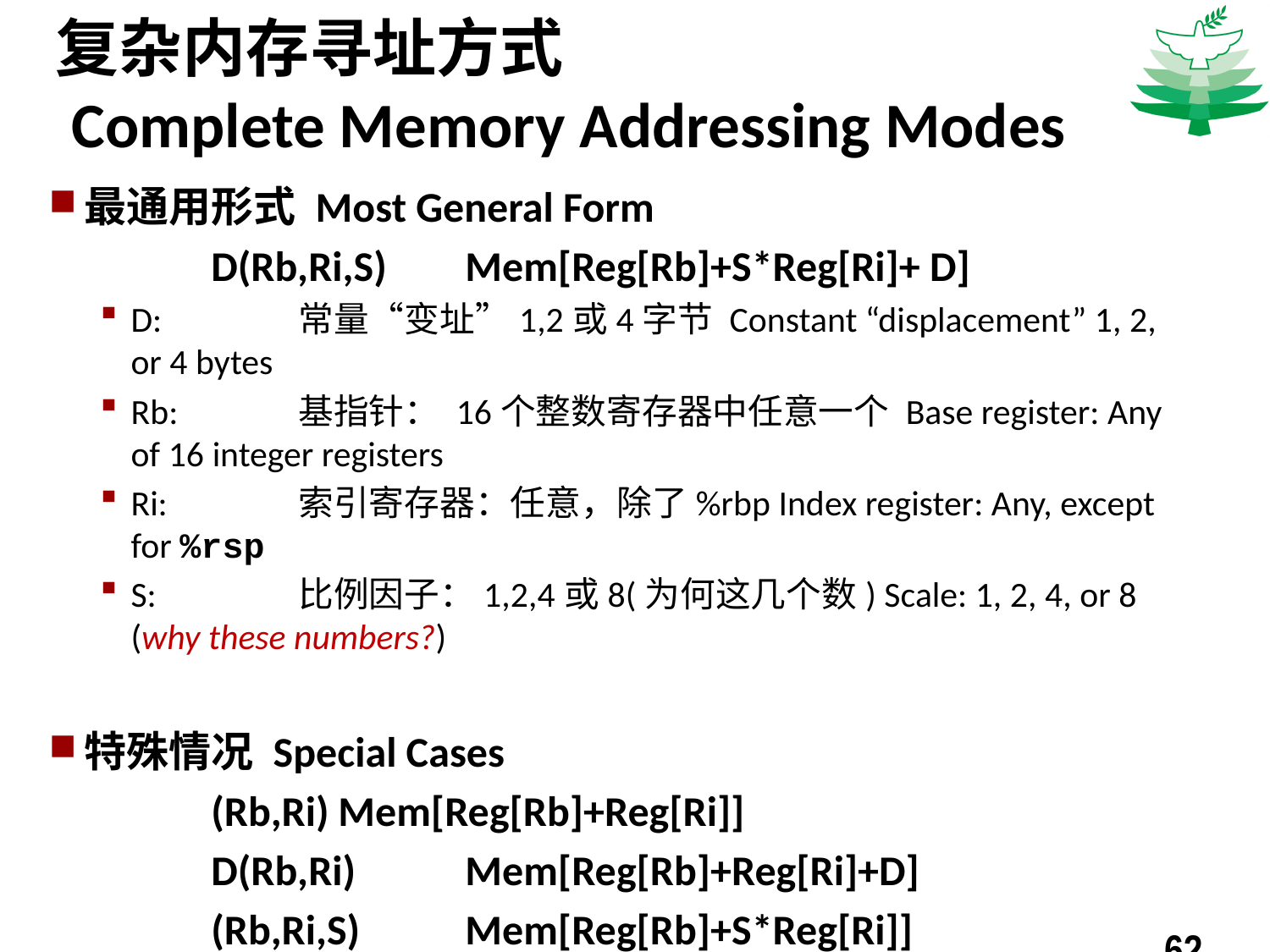

# 复杂内存寻址方式 Complete Memory Addressing Modes
最通用形式 Most General Form
		D(Rb,Ri,S)	Mem[Reg[Rb]+S*Reg[Ri]+ D]
D: 	常量“变址”1,2或4字节 Constant “displacement” 1, 2, or 4 bytes
Rb: 	基指针： 16个整数寄存器中任意一个 Base register: Any of 16 integer registers
Ri:	索引寄存器：任意，除了%rbp Index register: Any, except for %rsp
S: 	比例因子：1,2,4或8(为何这几个数) Scale: 1, 2, 4, or 8 (why these numbers?)

特殊情况 Special Cases
		(Rb,Ri)	Mem[Reg[Rb]+Reg[Ri]]
		D(Rb,Ri)	Mem[Reg[Rb]+Reg[Ri]+D]
		(Rb,Ri,S)	Mem[Reg[Rb]+S*Reg[Ri]]